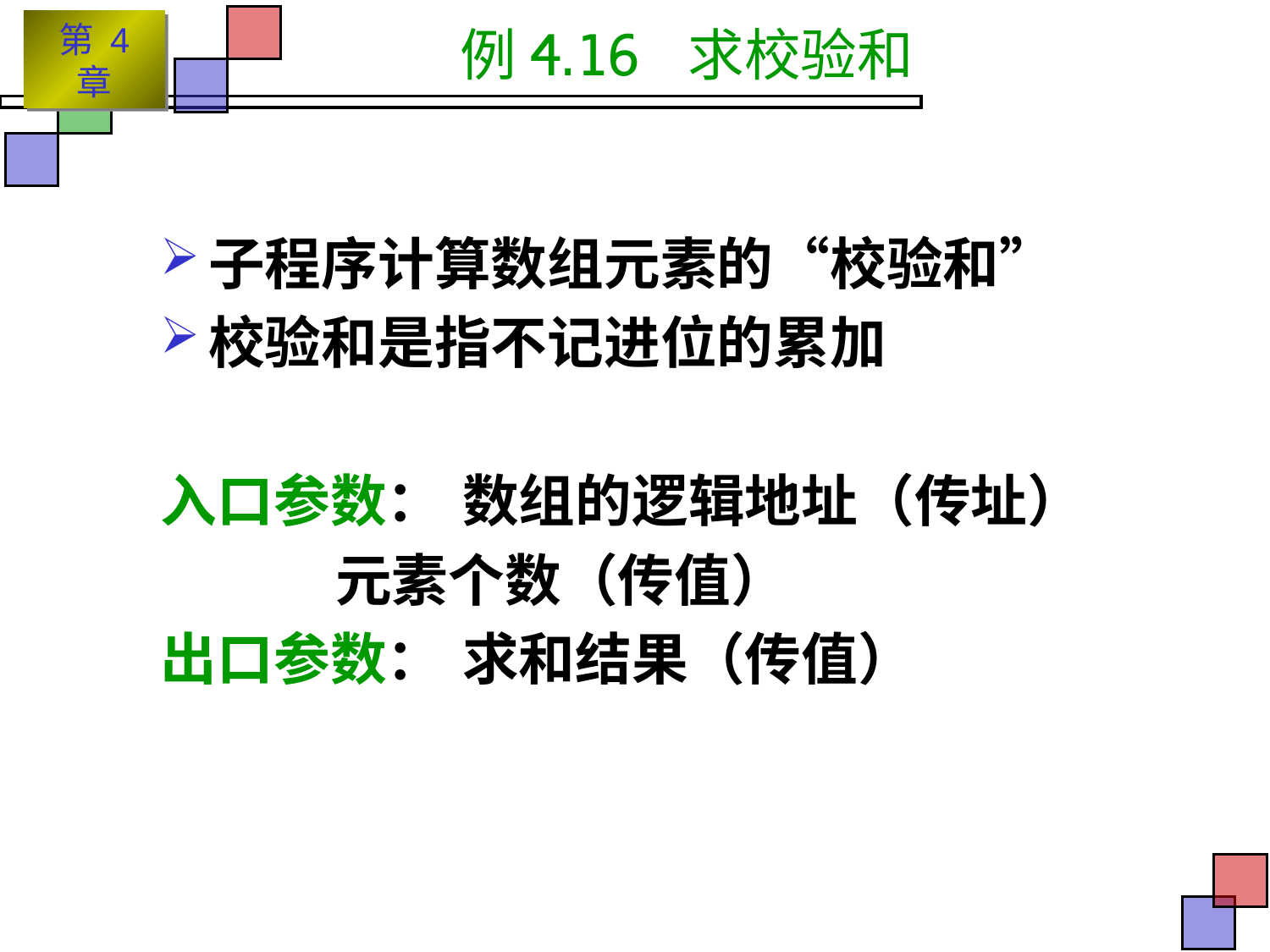

# 例4.16  求校验和
子程序计算数组元素的“校验和”
校验和是指不记进位的累加

入口参数：	数组的逻辑地址（传址）
		元素个数（传值）
出口参数：	求和结果（传值）